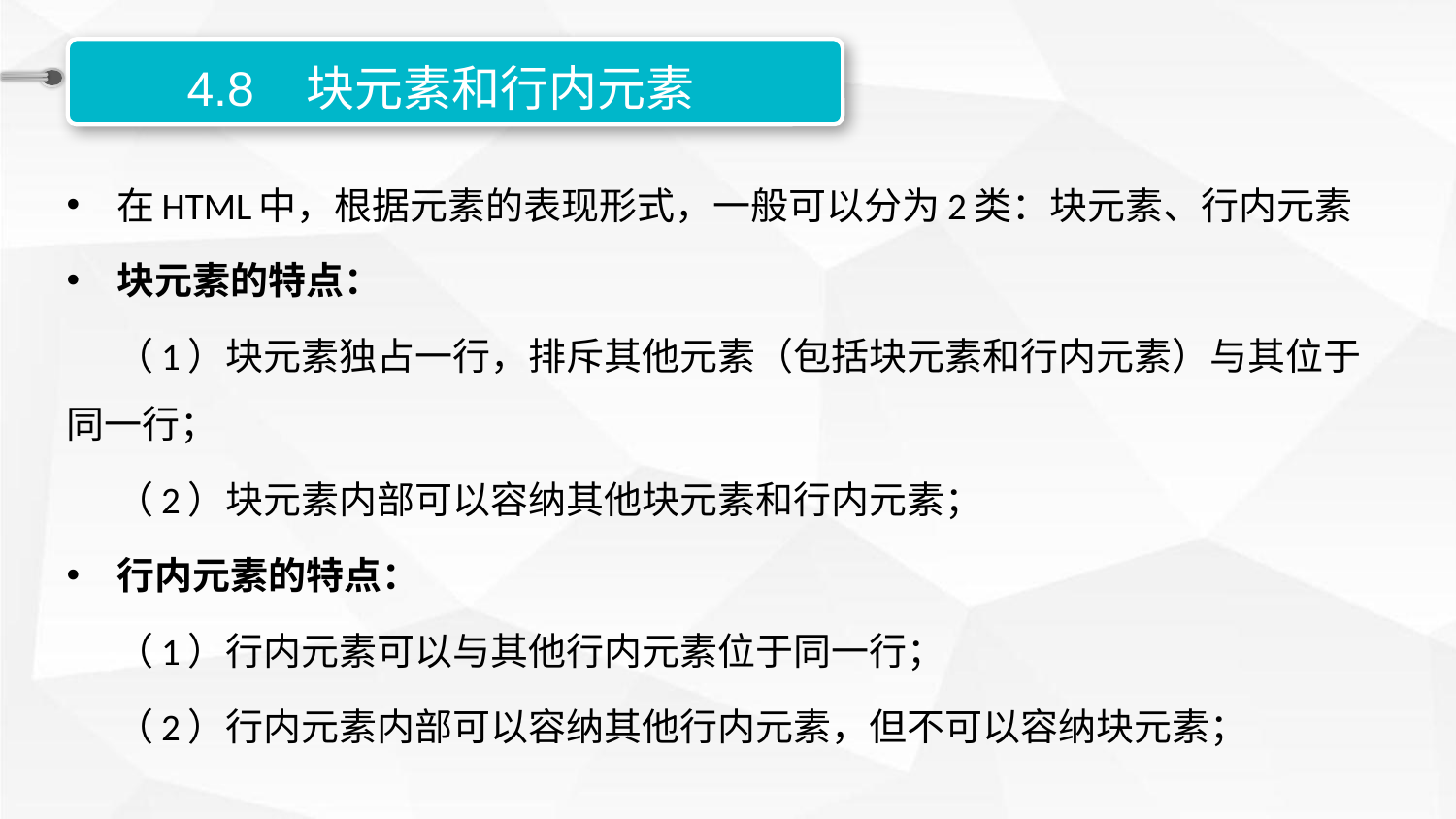

4.8   块元素和行内元素

在HTML中，根据元素的表现形式，一般可以分为2类：块元素、行内元素
块元素的特点：
     （1）块元素独占一行，排斥其他元素（包括块元素和行内元素）与其位于同一行；
     （2）块元素内部可以容纳其他块元素和行内元素；
行内元素的特点：
     （1）行内元素可以与其他行内元素位于同一行；
     （2）行内元素内部可以容纳其他行内元素，但不可以容纳块元素；